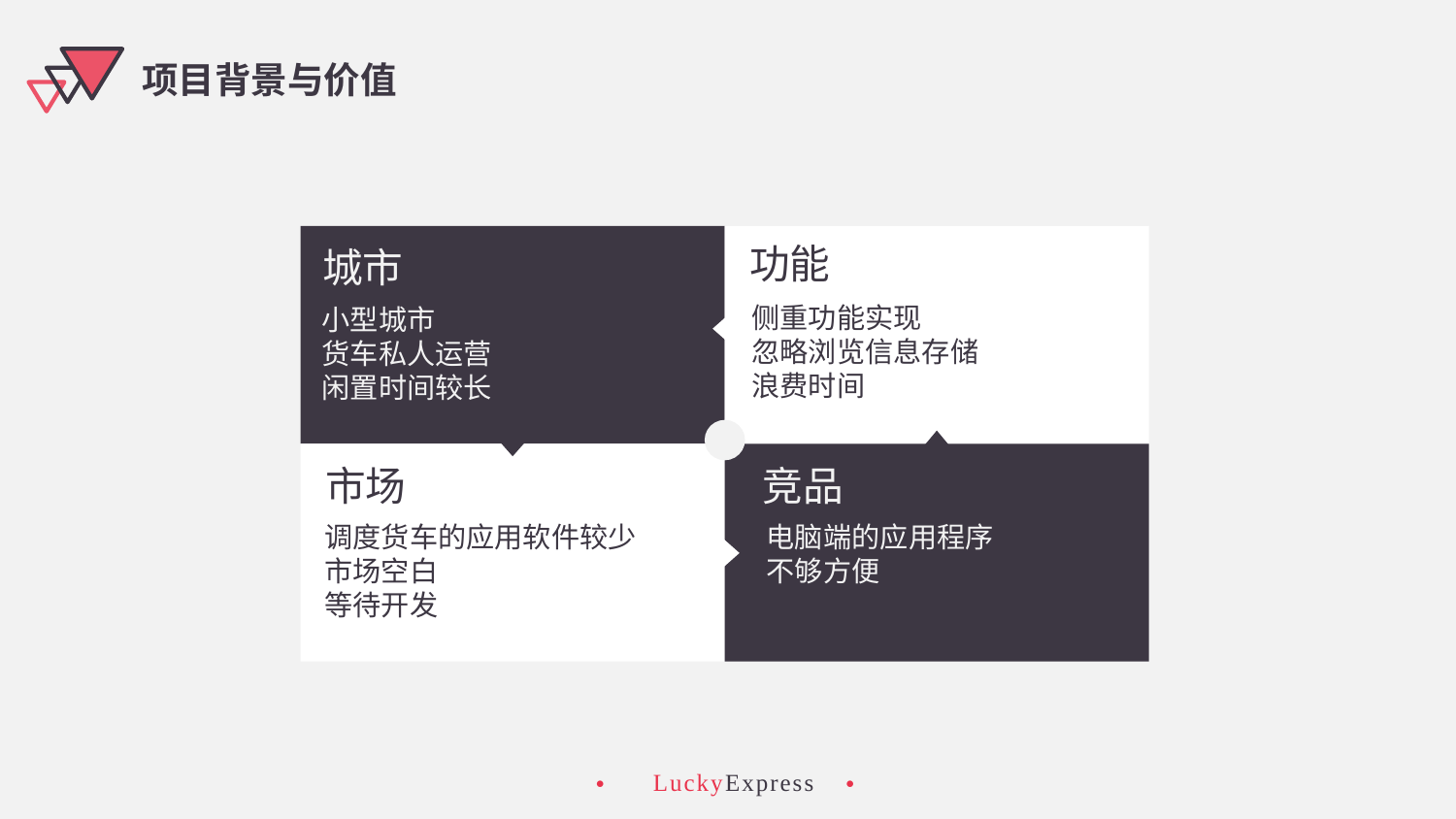

项目背景与价值

功能
城市
侧重功能实现
忽略浏览信息存储
浪费时间
小型城市
货车私人运营
闲置时间较长

市场
竞品
调度货车的应用软件较少
市场空白
等待开发
电脑端的应用程序
不够方便

Potential